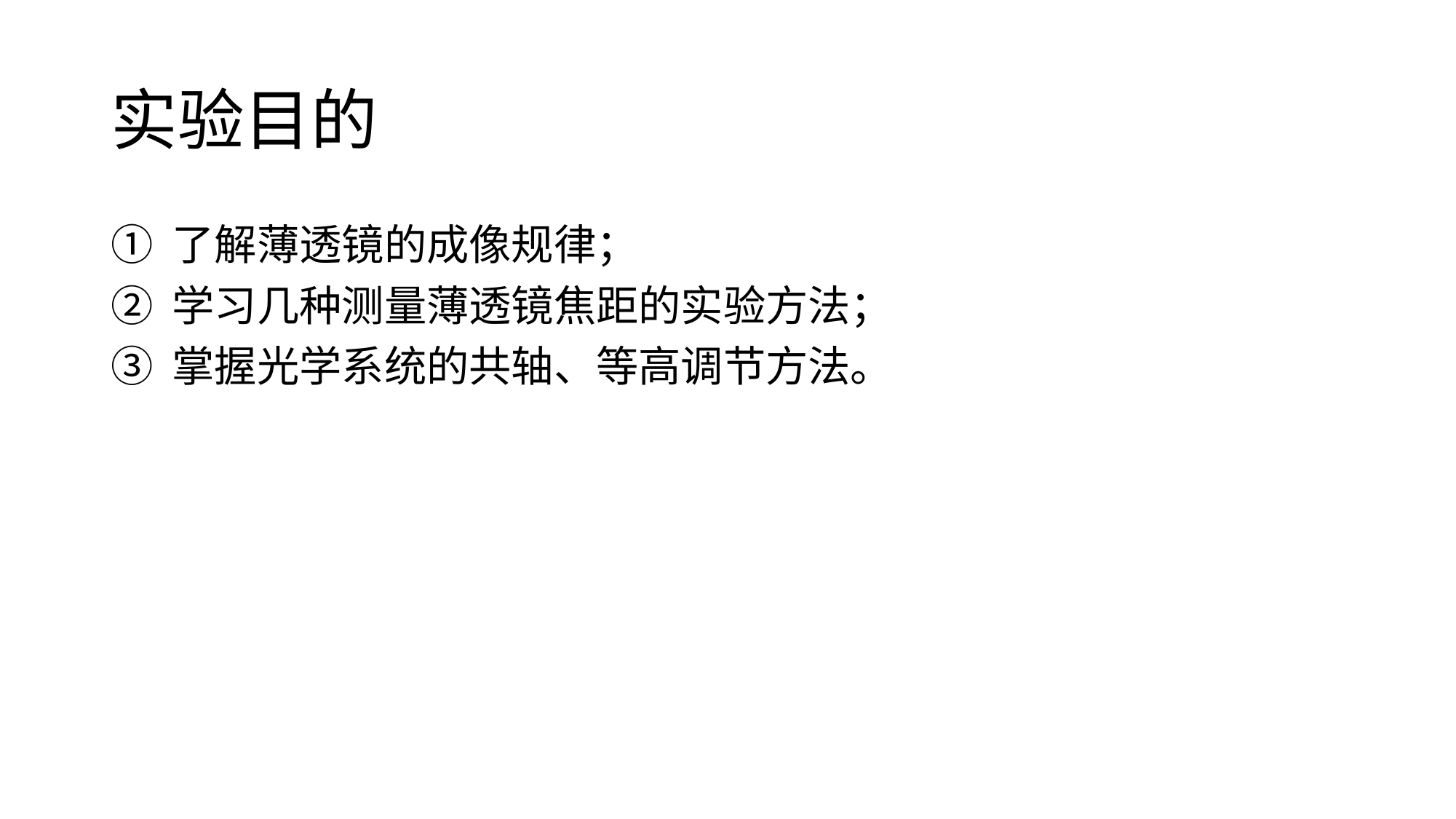

# 实验目的
了解薄透镜的成像规律；
学习几种测量薄透镜焦距的实验方法；
掌握光学系统的共轴、等高调节方法。